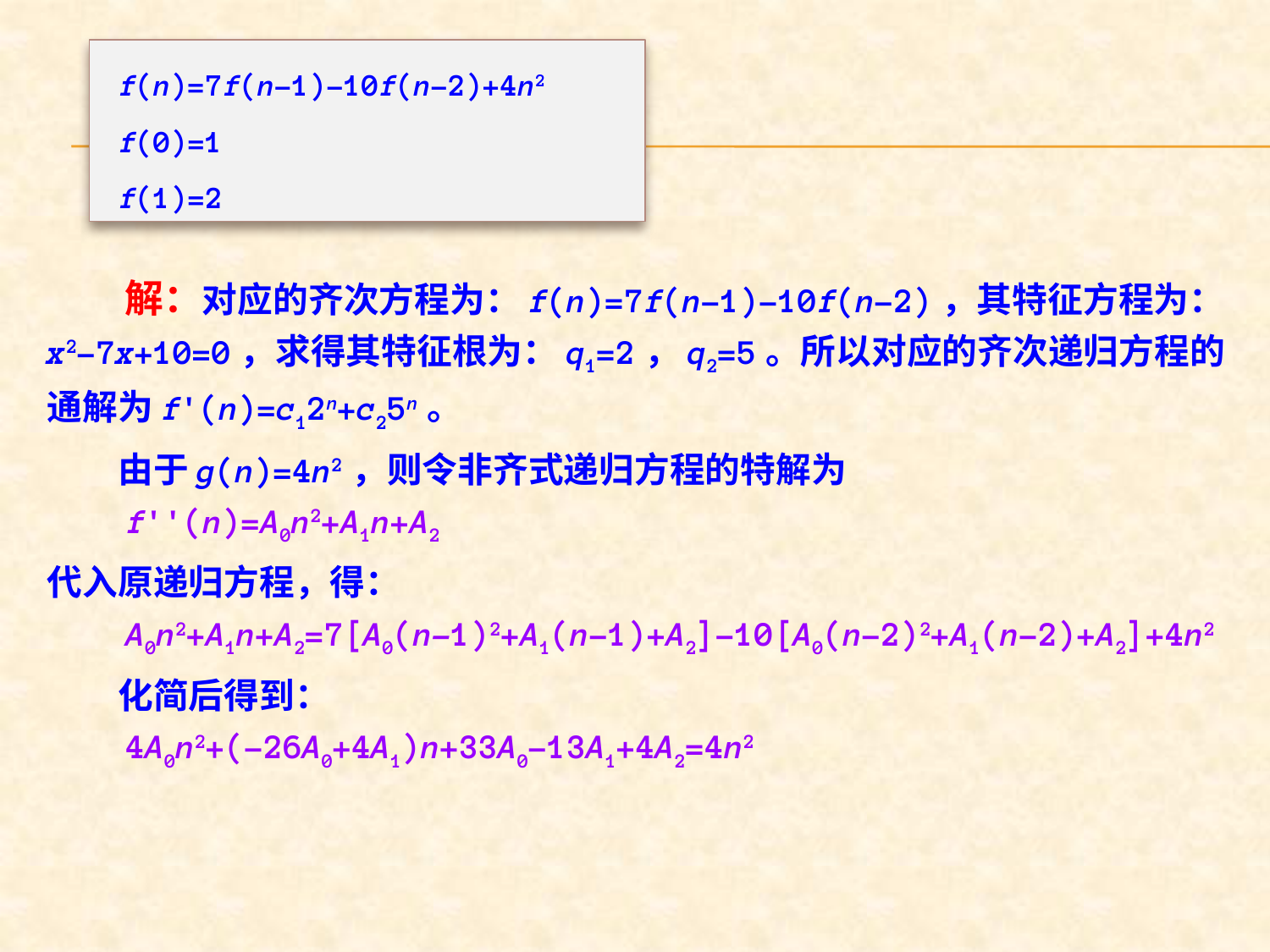

f(n)=7f(n-1)-10f(n-2)+4n2
f(0)=1
f(1)=2
　　解：对应的齐次方程为：f(n)=7f(n-1)-10f(n-2)，其特征方程为：x2-7x+10=0，求得其特征根为：q1=2，q2=5。所以对应的齐次递归方程的通解为f'(n)=c12n+c25n。
　　由于g(n)=4n2，则令非齐式递归方程的特解为
　　f''(n)=A0n2+A1n+A2
代入原递归方程，得：
　　A0n2+A1n+A2=7[A0(n-1)2+A1(n-1)+A2]-10[A0(n-2)2+A1(n-2)+A2]+4n2
　　化简后得到：
　　4A0n2+(-26A0+4A1)n+33A0-13A1+4A2=4n2